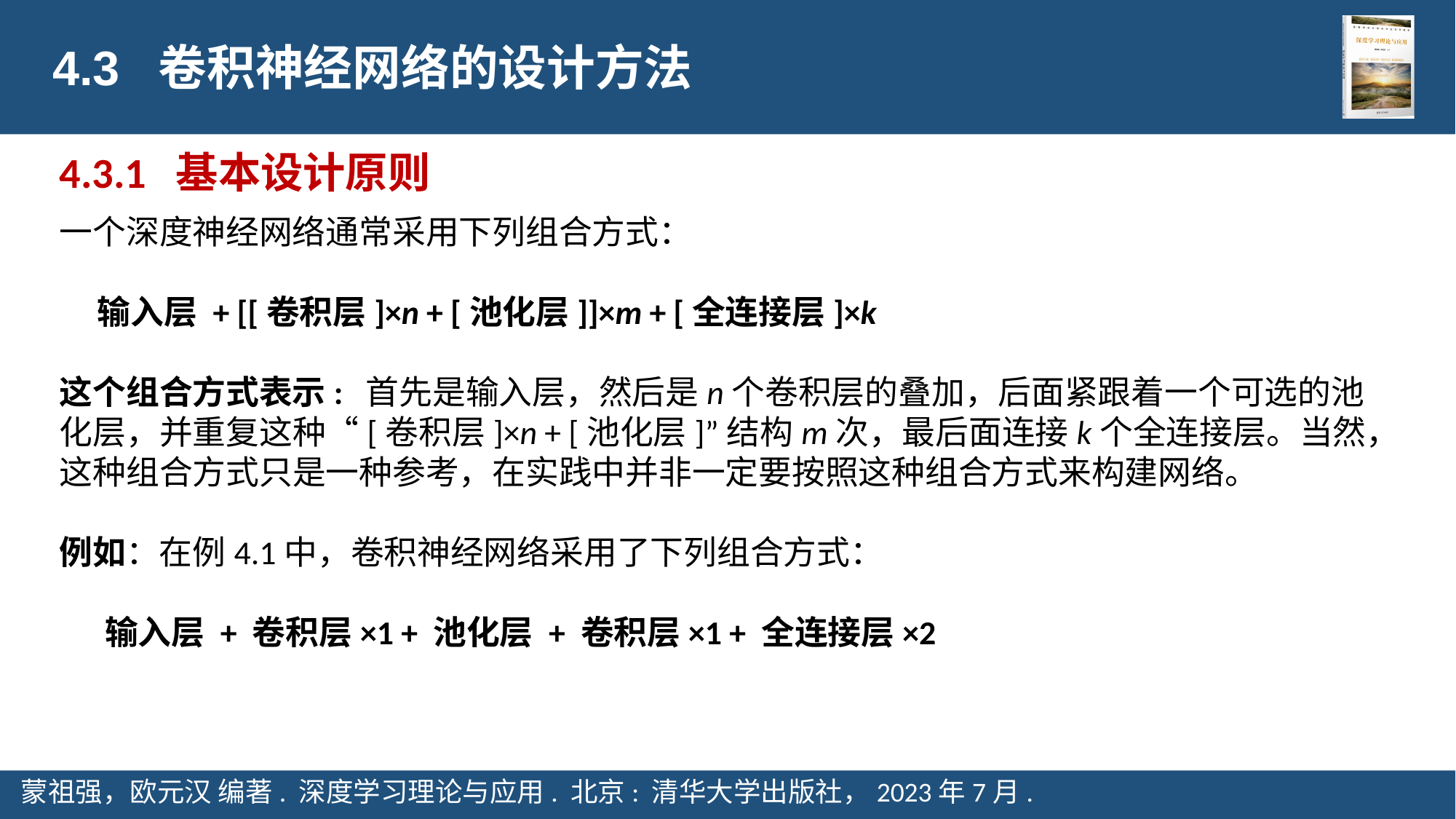

4.3  卷积神经网络的设计方法
4.3.1  基本设计原则
一个深度神经网络通常采用下列组合方式：

    输入层 + [[卷积层]×n + [池化层]]×m + [全连接层]×k

这个组合方式表示:  首先是输入层，然后是n个卷积层的叠加，后面紧跟着一个可选的池化层，并重复这种“[卷积层]×n + [池化层]”结构m次，最后面连接k个全连接层。当然，这种组合方式只是一种参考，在实践中并非一定要按照这种组合方式来构建网络。

例如：在例4.1中，卷积神经网络采用了下列组合方式：

     输入层 + 卷积层×1 + 池化层 + 卷积层×1 + 全连接层×2